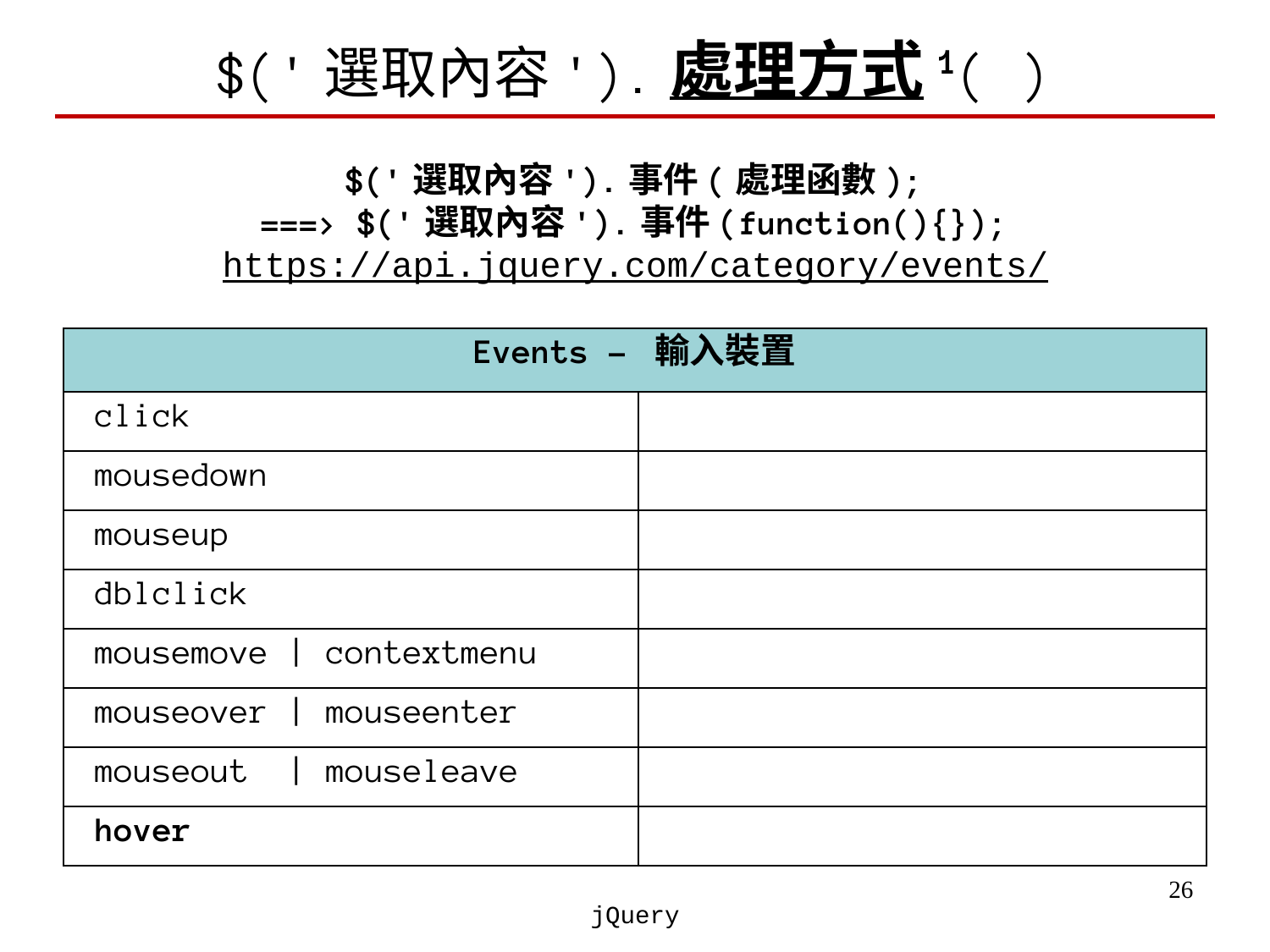

# $('選取內容').處理方式1( )
$('選取內容').事件(處理函數);
===> $('選取內容').事件(function(){});
https://api.jquery.com/category/events/
| Events - 輸入裝置 |  |
| --- | --- |
| click |  |
| mousedown |  |
| mouseup |  |
| dblclick |  |
| mousemove | contextmenu |  |
| mouseover | mouseenter |  |
| mouseout | mouseleave |  |
| hover |  |
26
jQuery